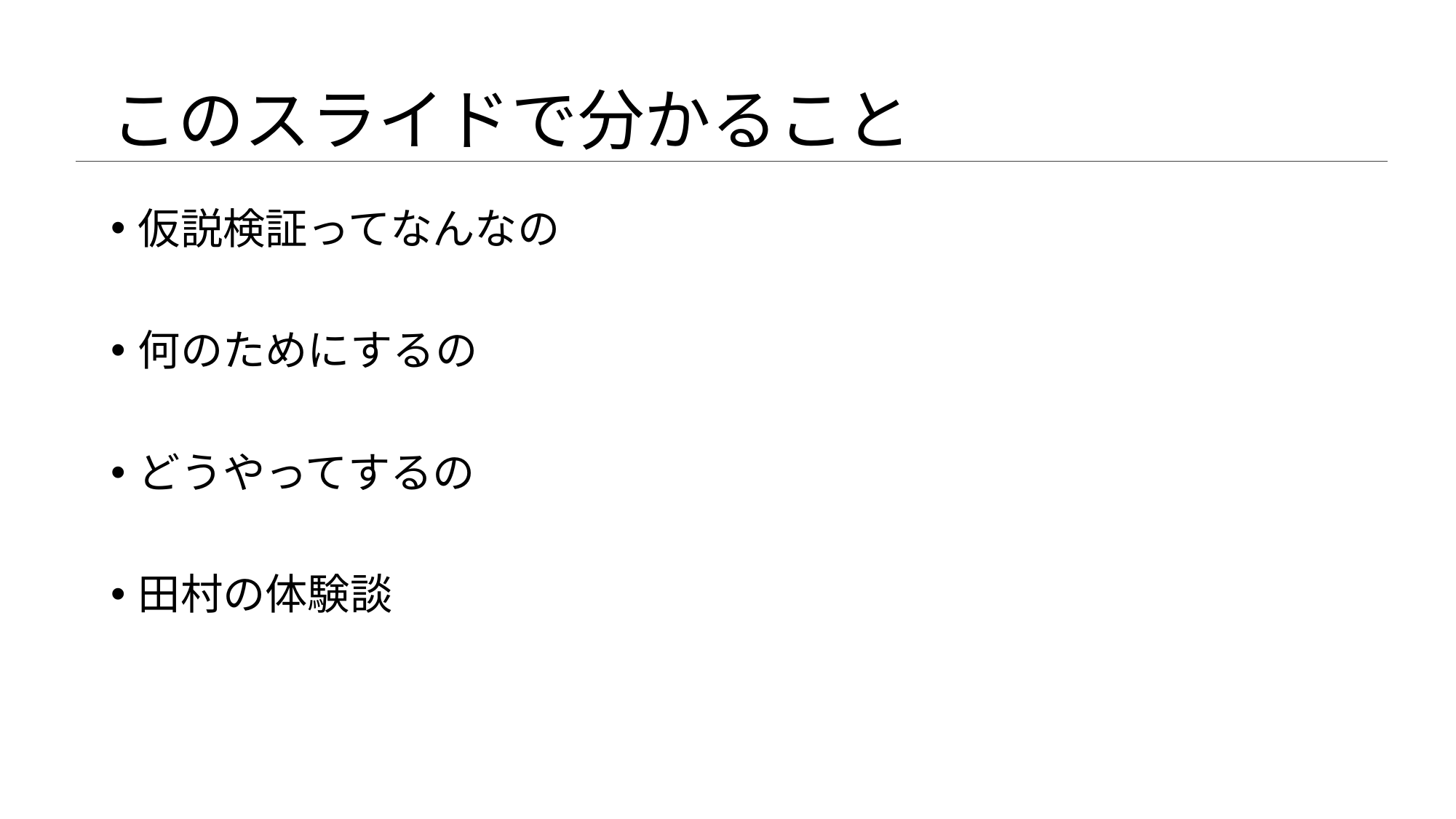

# このスライドで分かること
仮説検証ってなんなの

何のためにするの

どうやってするの

田村の体験談